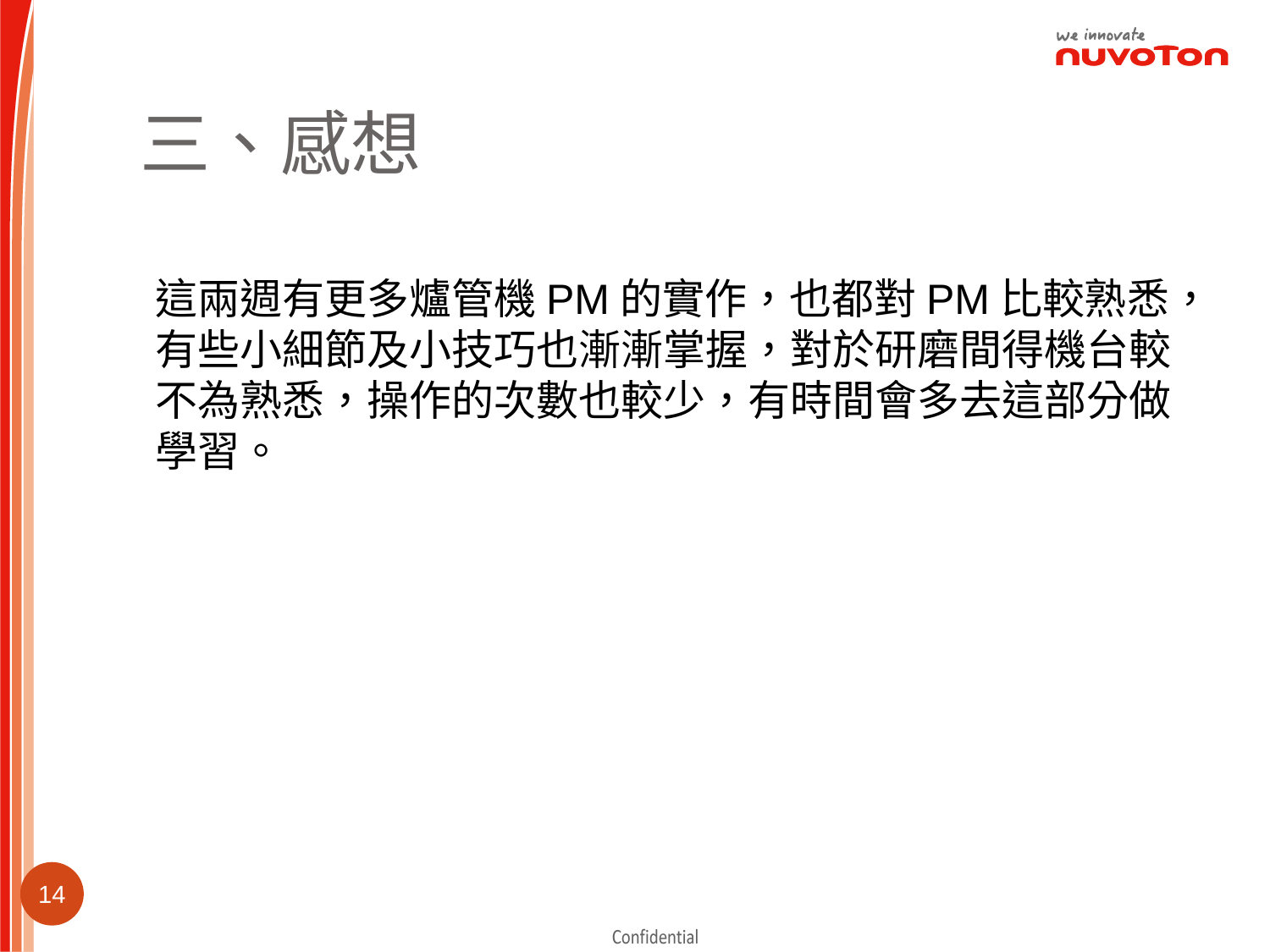

# 三、感想
這兩週有更多爐管機PM的實作，也都對PM比較熟悉，
有些小細節及小技巧也漸漸掌握，對於研磨間得機台較
不為熟悉，操作的次數也較少，有時間會多去這部分做
學習。

14